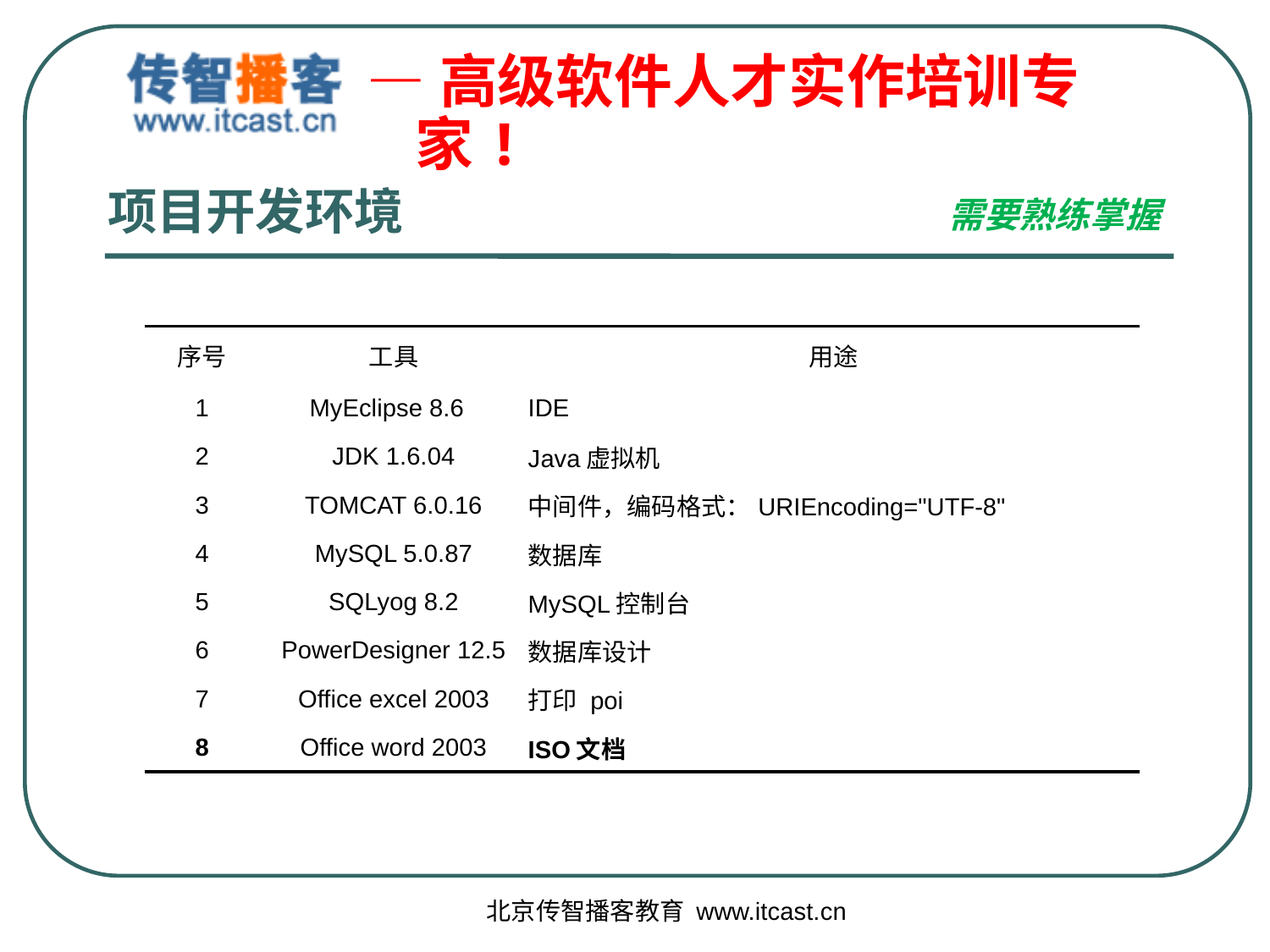

# 项目开发环境
需要熟练掌握
| 序号 | 工具 | 用途 |
| --- | --- | --- |
| 1 | MyEclipse 8.6 | IDE |
| 2 | JDK 1.6.04 | Java虚拟机 |
| 3 | TOMCAT 6.0.16 | 中间件，编码格式：URIEncoding="UTF-8" |
| 4 | MySQL 5.0.87 | 数据库 |
| 5 | SQLyog 8.2 | MySQL控制台 |
| 6 | PowerDesigner 12.5 | 数据库设计 |
| 7 | Office excel 2003 | 打印 poi |
| 8 | Office word 2003 | ISO文档 |
北京传智播客教育 www.itcast.cn